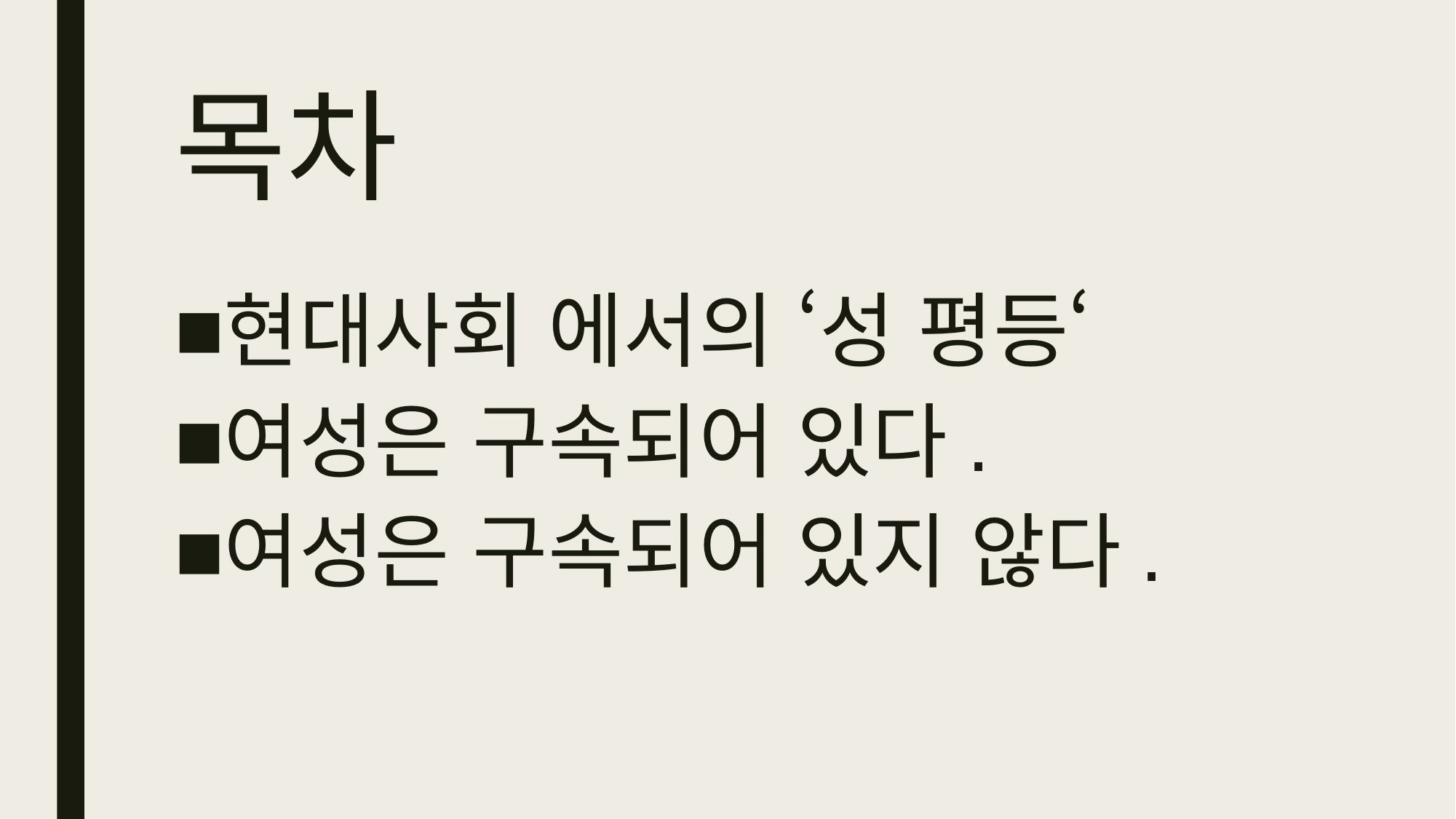

# 목차
현대사회 에서의 ‘성 평등‘
여성은 구속되어 있다.
여성은 구속되어 있지 않다.